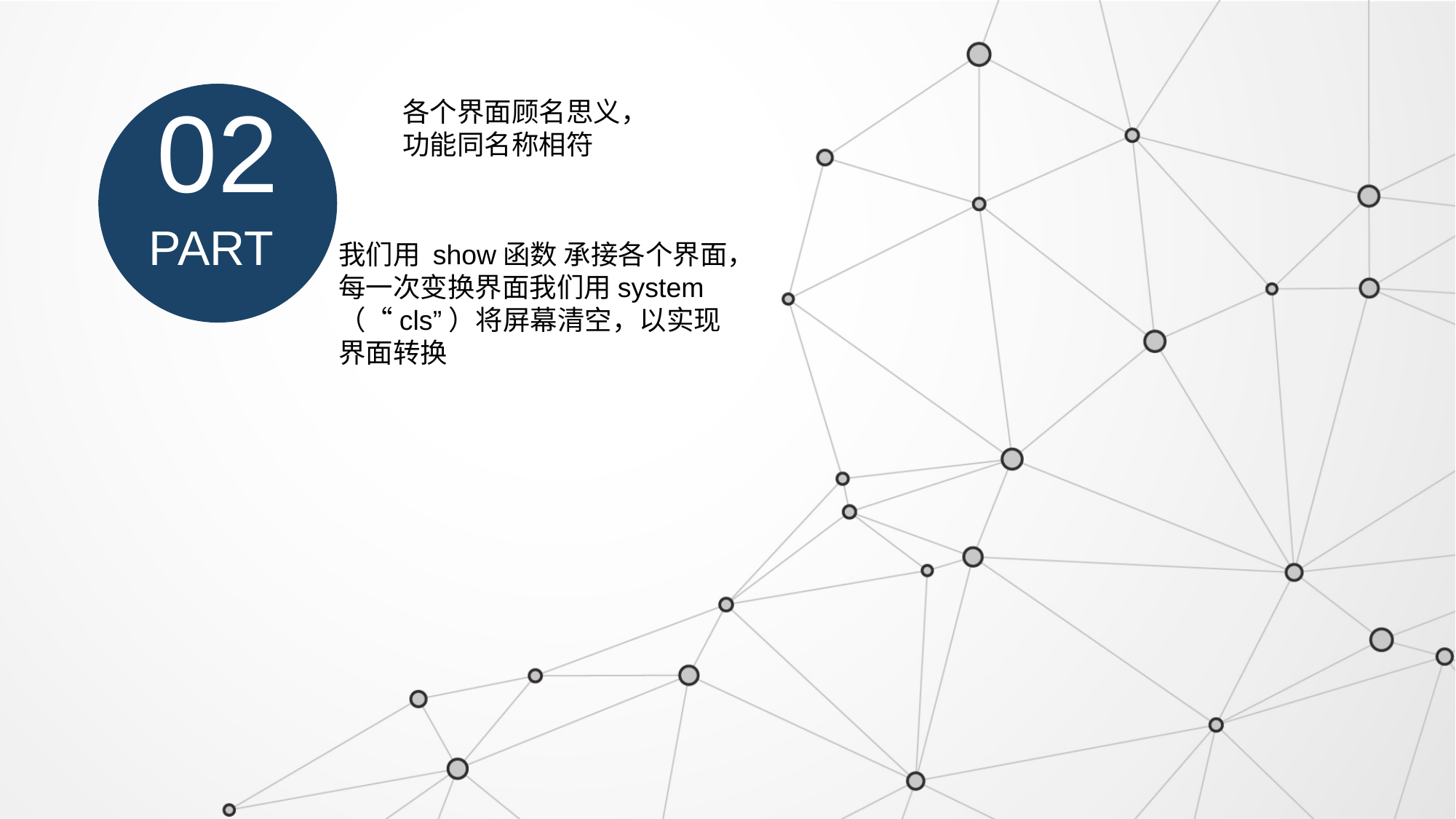

各个界面顾名思义，功能同名称相符
02
PART
我们用 show函数 承接各个界面，每一次变换界面我们用system（“cls”）将屏幕清空，以实现界面转换